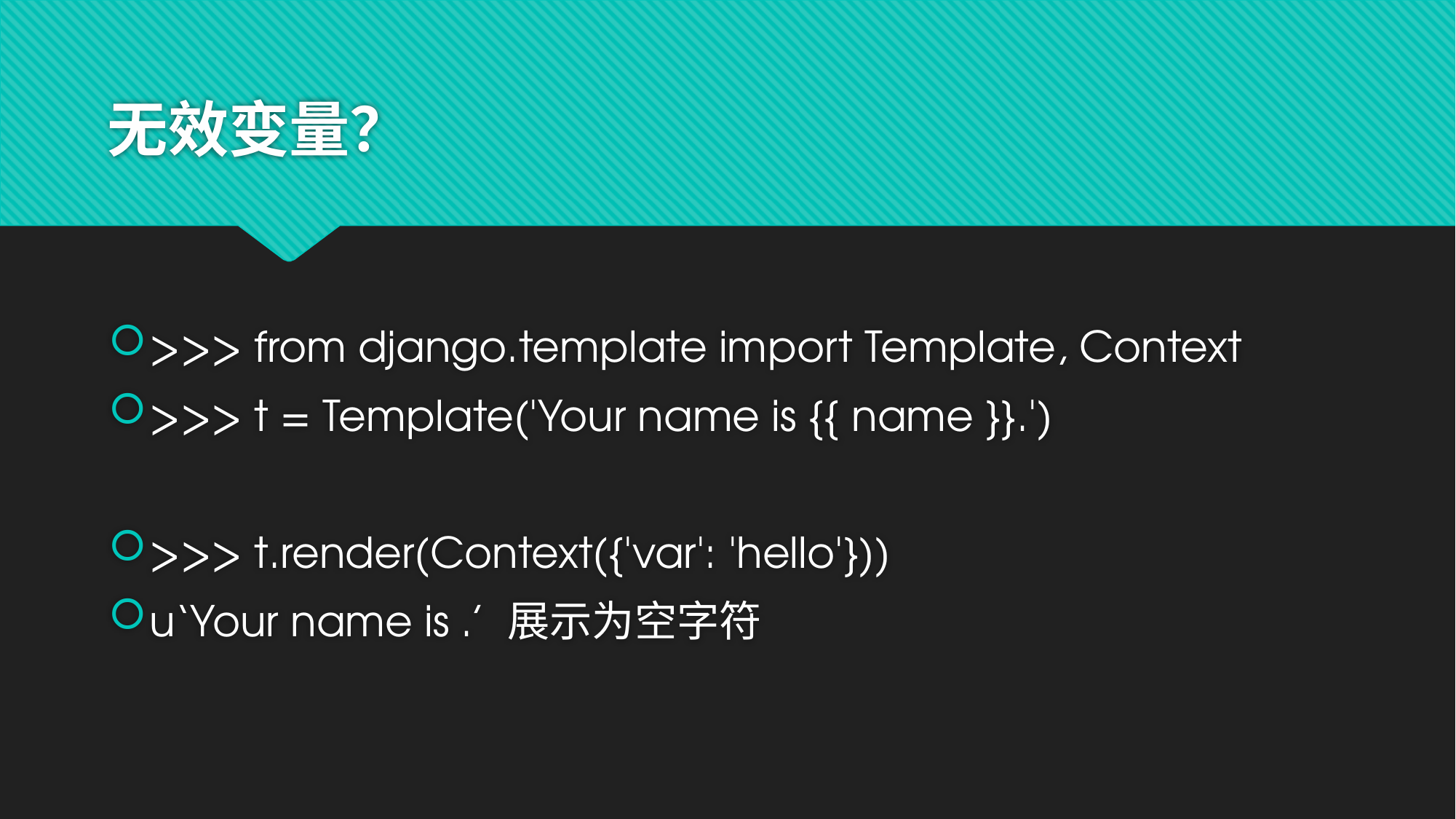

# 无效变量？
>>> from django.template import Template, Context
>>> t = Template('Your name is {{ name }}.')

>>> t.render(Context({'var': 'hello'}))
u‘Your name is .’ 展示为空字符